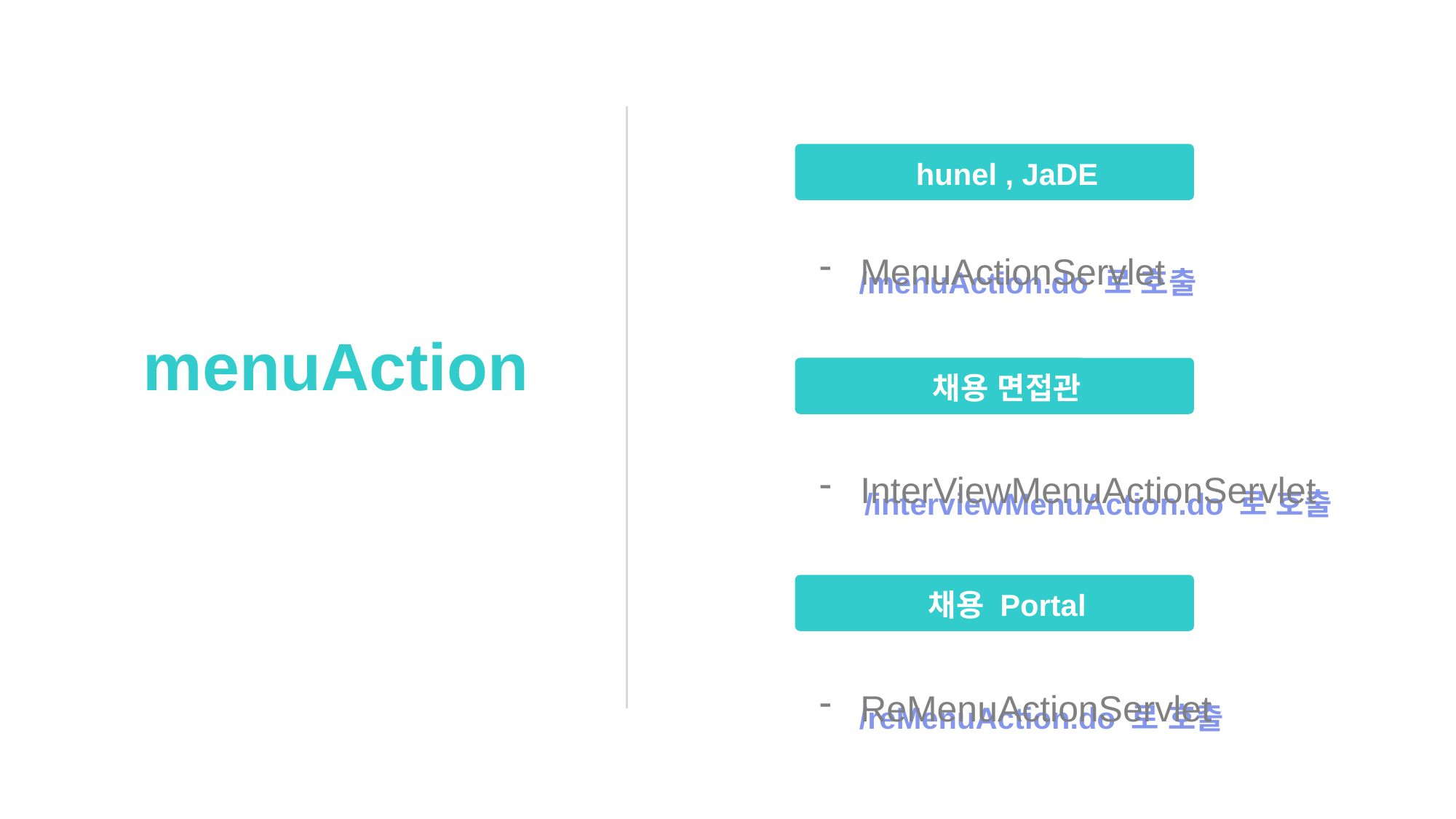

MenuActionServlet
InterViewMenuActionServlet
ReMenuActionServlet

hunel , JaDE
/menuAction.do 로 호출
menuAction

채용 면접관

채용 Portal
/interviewMenuAction.do 로 호출
/reMenuAction.do 로 호출